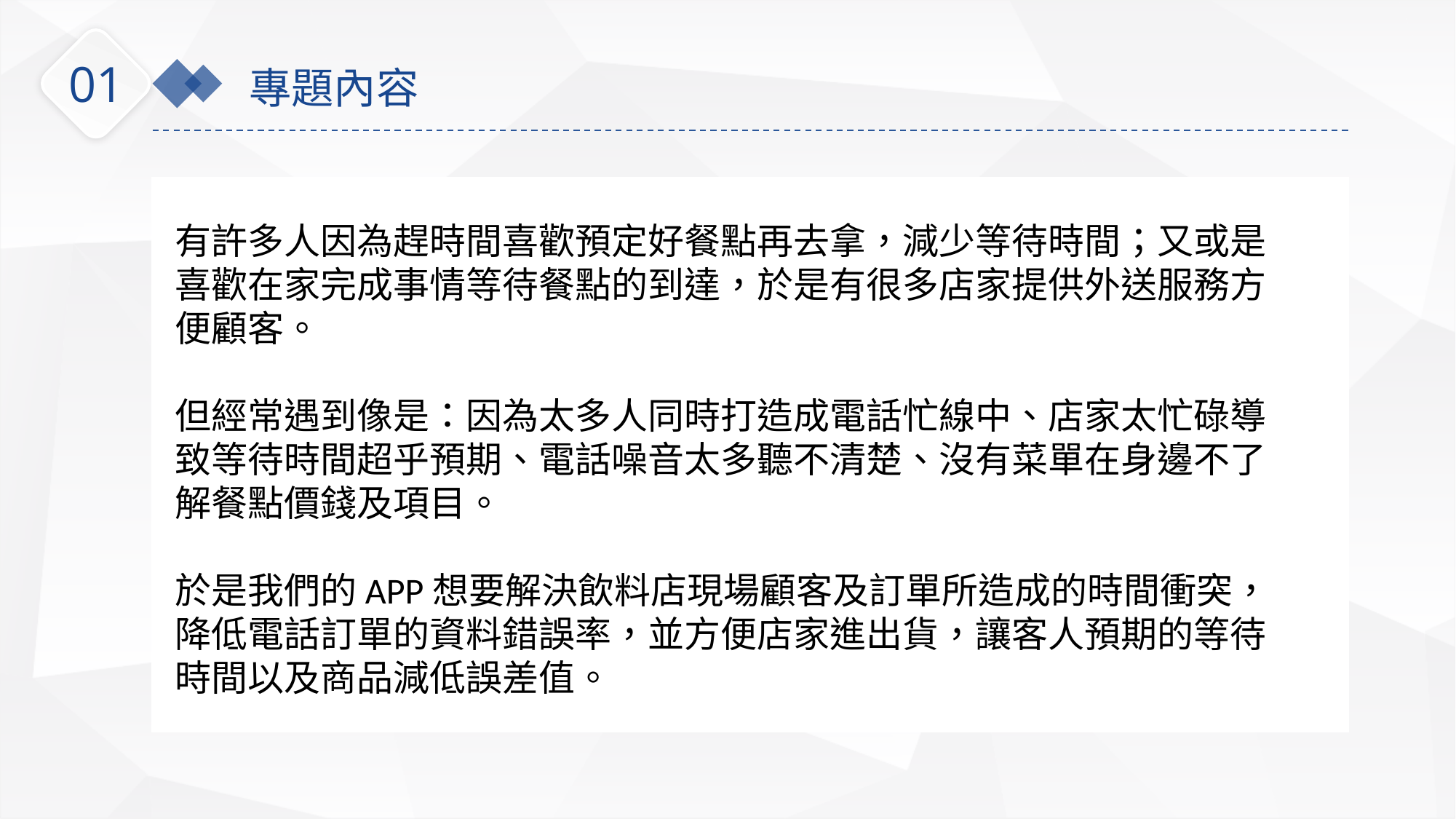

01
專題內容

解決飲料店現場顧客及訂單所造成的時間衝突，降低電話訂單的資料錯誤率，並提醒店家進貨
有許多人因為趕時間喜歡預定好餐點再去拿，減少等待時間；又或是喜歡在家完成事情等待餐點的到達，於是有很多店家提供外送服務方便顧客。

但經常遇到像是：因為太多人同時打造成電話忙線中、店家太忙碌導致等待時間超乎預期、電話噪音太多聽不清楚、沒有菜單在身邊不了解餐點價錢及項目。

於是我們的APP想要解決飲料店現場顧客及訂單所造成的時間衝突，降低電話訂單的資料錯誤率，並方便店家進出貨，讓客人預期的等待時間以及商品減低誤差值。